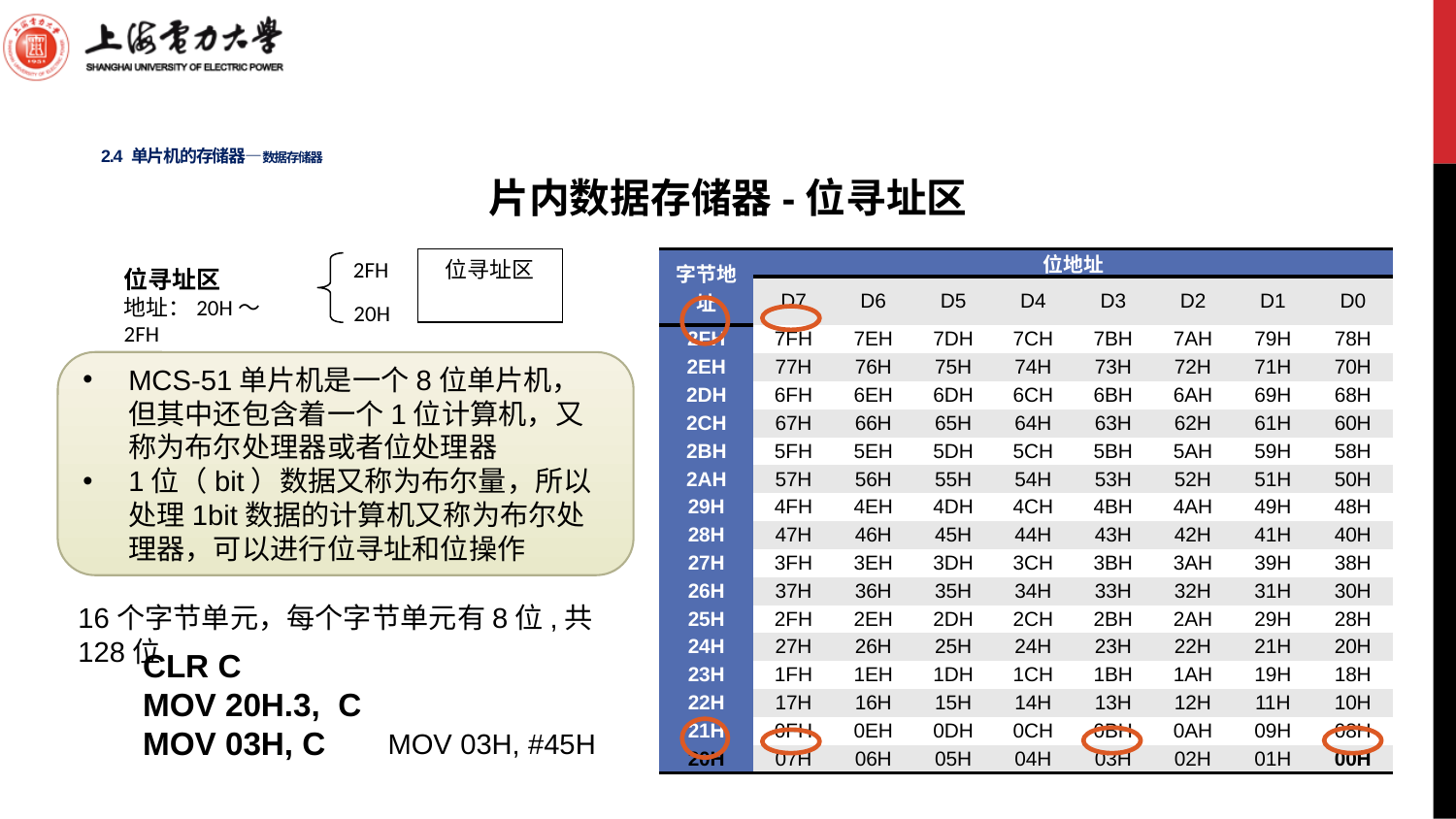

# 2.4  单片机的存储器—数据存储器
片内数据存储器-位寻址区
2FH
位寻址区

位寻址区
地址：20H～2FH
20H
| 字节地址 | 位地址 |  |  |  |  |  |  |  |
| --- | --- | --- | --- | --- | --- | --- | --- | --- |
|  | D7 | D6 | D5 | D4 | D3 | D2 | D1 | D0 |
| 2FH | 7FH | 7EH | 7DH | 7CH | 7BH | 7AH | 79H | 78H |
| 2EH | 77H | 76H | 75H | 74H | 73H | 72H | 71H | 70H |
| 2DH | 6FH | 6EH | 6DH | 6CH | 6BH | 6AH | 69H | 68H |
| 2CH | 67H | 66H | 65H | 64H | 63H | 62H | 61H | 60H |
| 2BH | 5FH | 5EH | 5DH | 5CH | 5BH | 5AH | 59H | 58H |
| 2AH | 57H | 56H | 55H | 54H | 53H | 52H | 51H | 50H |
| 29H | 4FH | 4EH | 4DH | 4CH | 4BH | 4AH | 49H | 48H |
| 28H | 47H | 46H | 45H | 44H | 43H | 42H | 41H | 40H |
| 27H | 3FH | 3EH | 3DH | 3CH | 3BH | 3AH | 39H | 38H |
| 26H | 37H | 36H | 35H | 34H | 33H | 32H | 31H | 30H |
| 25H | 2FH | 2EH | 2DH | 2CH | 2BH | 2AH | 29H | 28H |
| 24H | 27H | 26H | 25H | 24H | 23H | 22H | 21H | 20H |
| 23H | 1FH | 1EH | 1DH | 1CH | 1BH | 1AH | 19H | 18H |
| 22H | 17H | 16H | 15H | 14H | 13H | 12H | 11H | 10H |
| 21H | 0FH | 0EH | 0DH | 0CH | 0BH | 0AH | 09H | 08H |
| 20H | 07H | 06H | 05H | 04H | 03H | 02H | 01H | 00H |

MCS-51单片机是一个8位单片机，但其中还包含着一个1位计算机，又称为布尔处理器或者位处理器
1位（bit）数据又称为布尔量，所以处理1bit数据的计算机又称为布尔处理器，可以进行位寻址和位操作
16个字节单元，每个字节单元有8位,共128位
CLR C
MOV 20H.3,  C
MOV 03H, C
MOV 03H, #45H